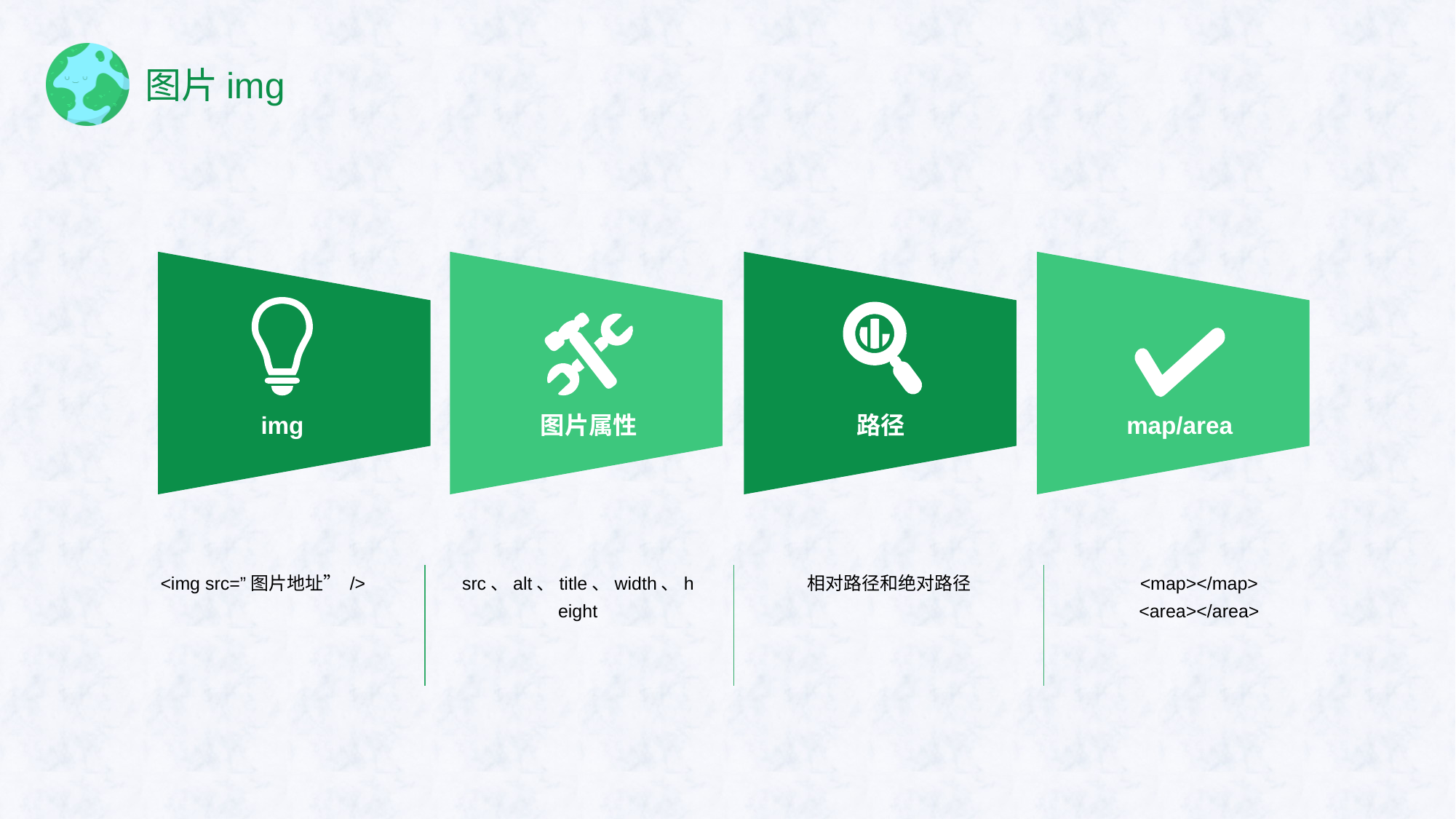

img

路径

图片属性

map/area
<img src=”图片地址” />
src、alt、title、width、height
相对路径和绝对路径
<map></map>
<area></area>